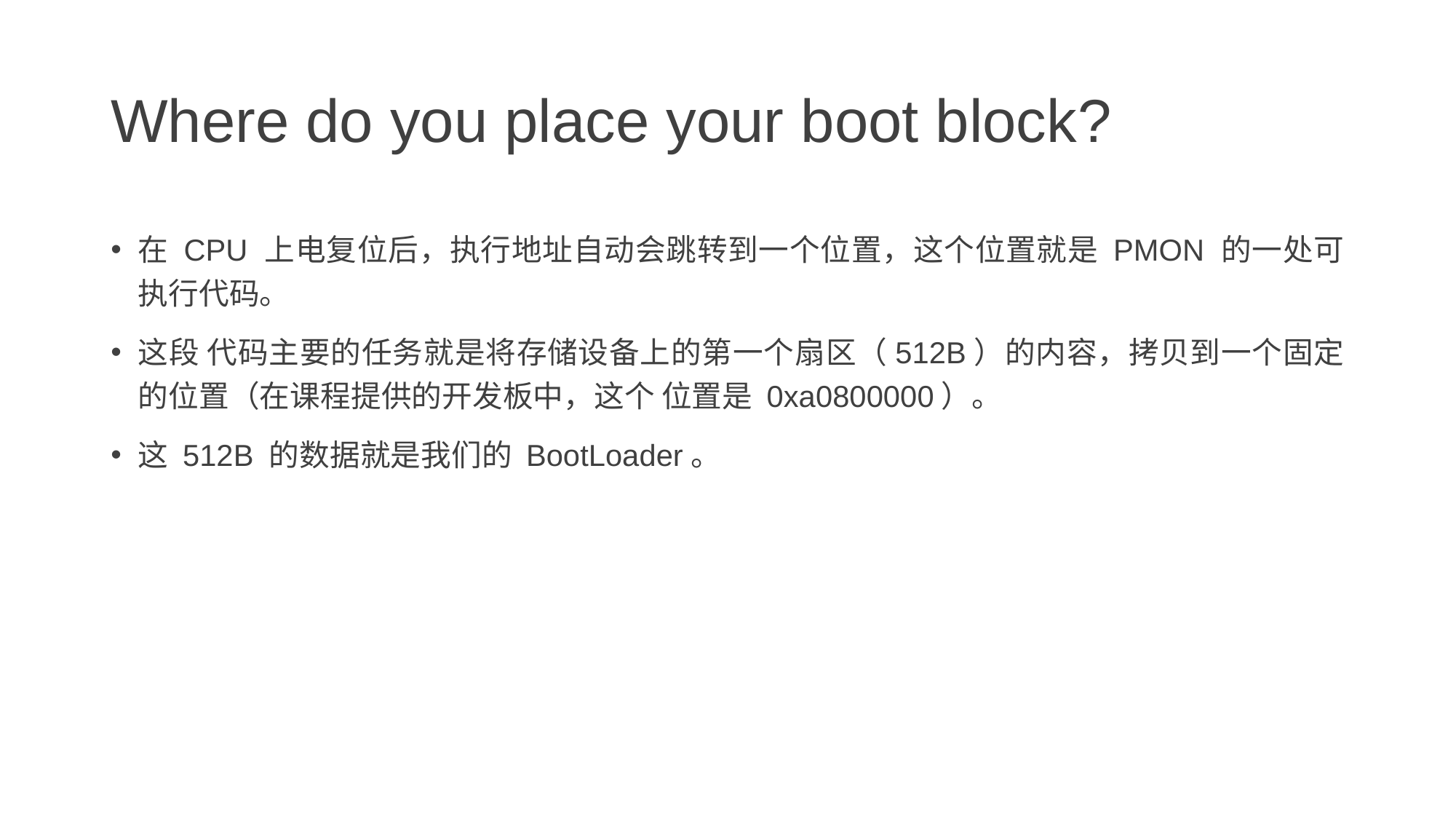

# Where do you place your boot block?
在 CPU 上电复位后，执行地址自动会跳转到一个位置，这个位置就是 PMON 的一处可执行代码。
这段 代码主要的任务就是将存储设备上的第一个扇区（512B）的内容，拷贝到一个固定的位置（在课程提供的开发板中，这个 位置是 0xa0800000）。
这 512B 的数据就是我们的 BootLoader。